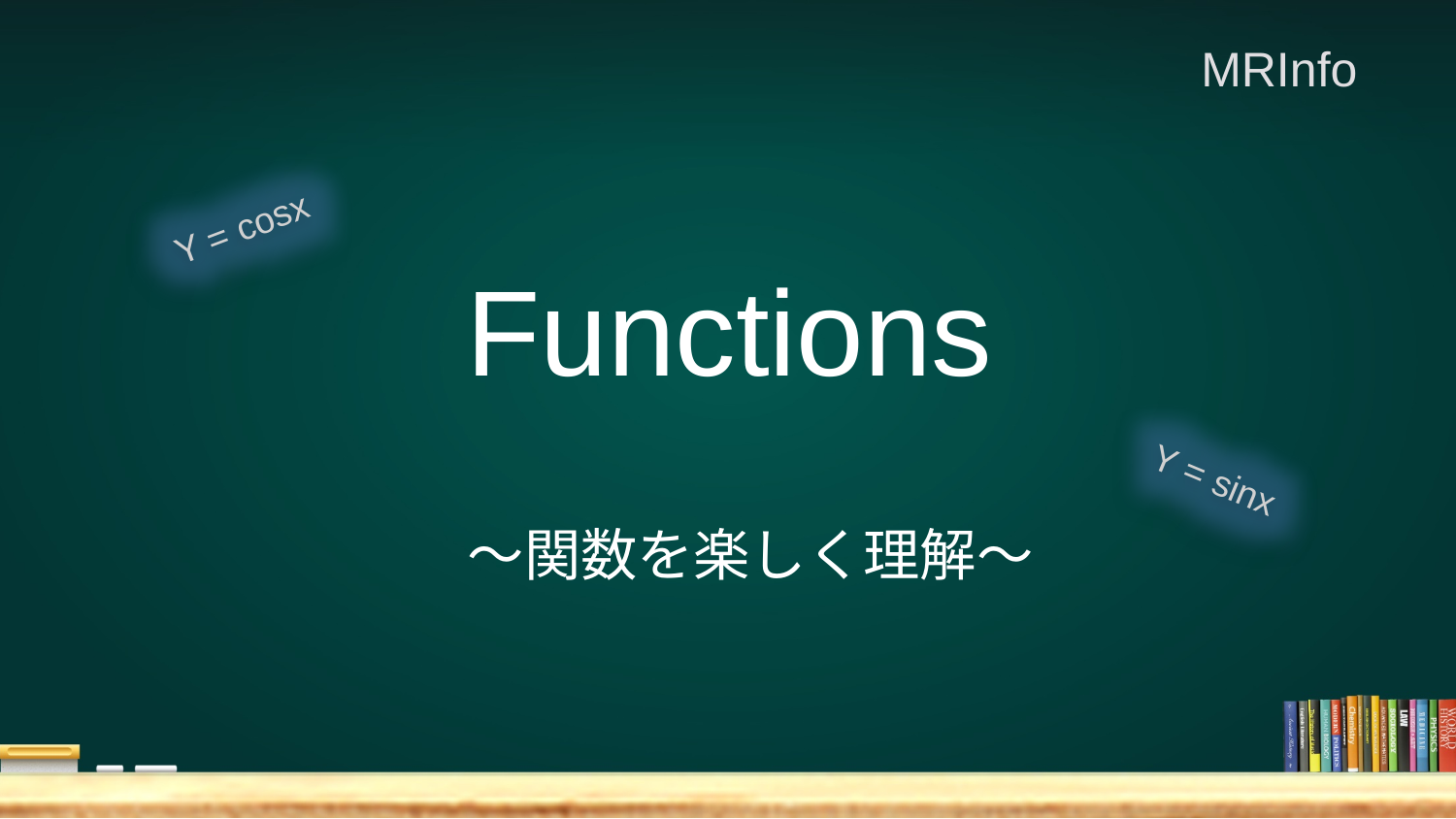

MRInfo
Y = cosx
Functions
Y = sinx
〜関数を楽しく理解〜